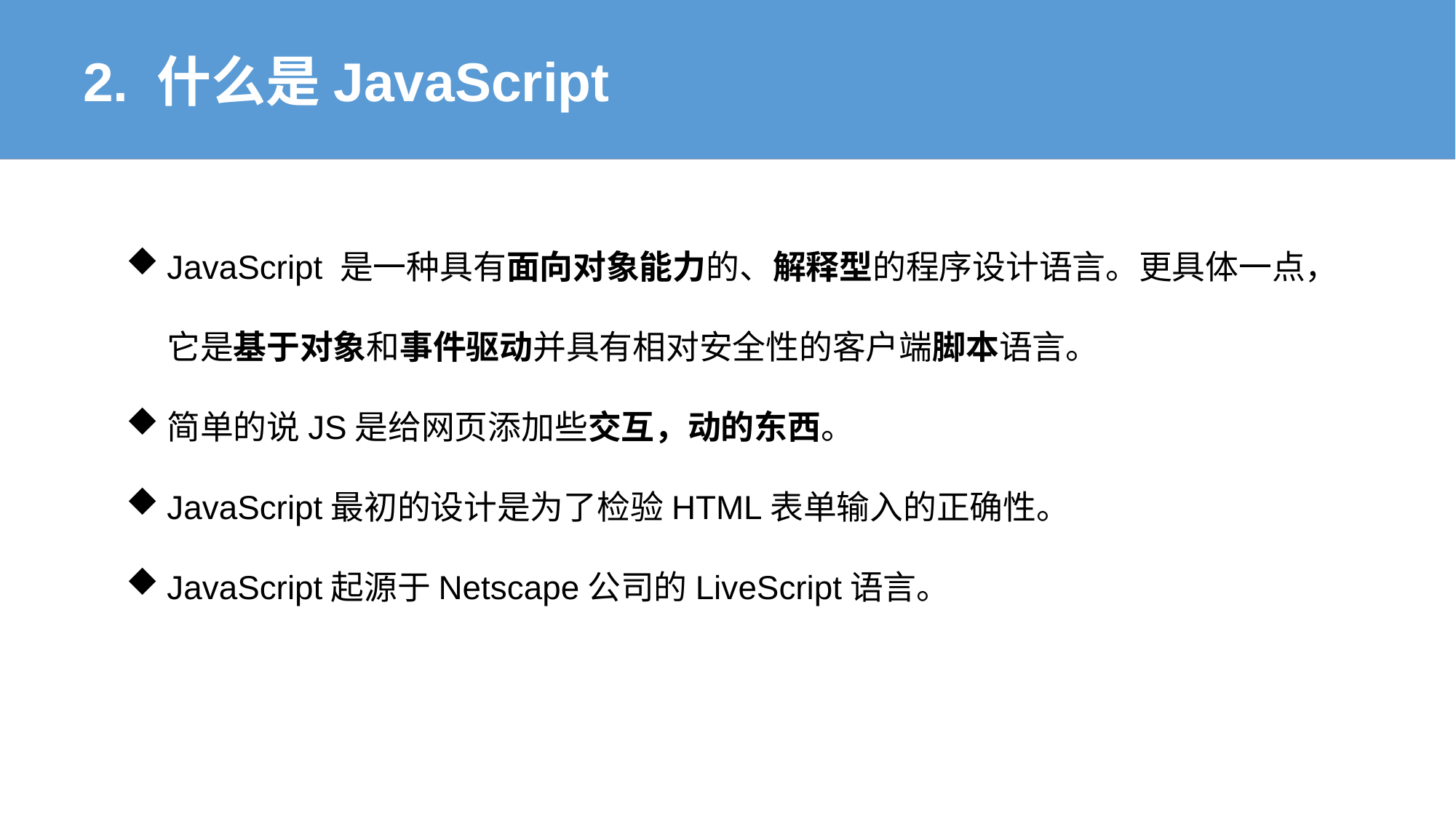

2. 什么是JavaScript

JavaScript 是一种具有面向对象能力的、解释型的程序设计语言。更具体一点，它是基于对象和事件驱动并具有相对安全性的客户端脚本语言。
简单的说JS是给网页添加些交互，动的东西。
JavaScript最初的设计是为了检验HTML表单输入的正确性。
JavaScript起源于Netscape公司的LiveScript语言。